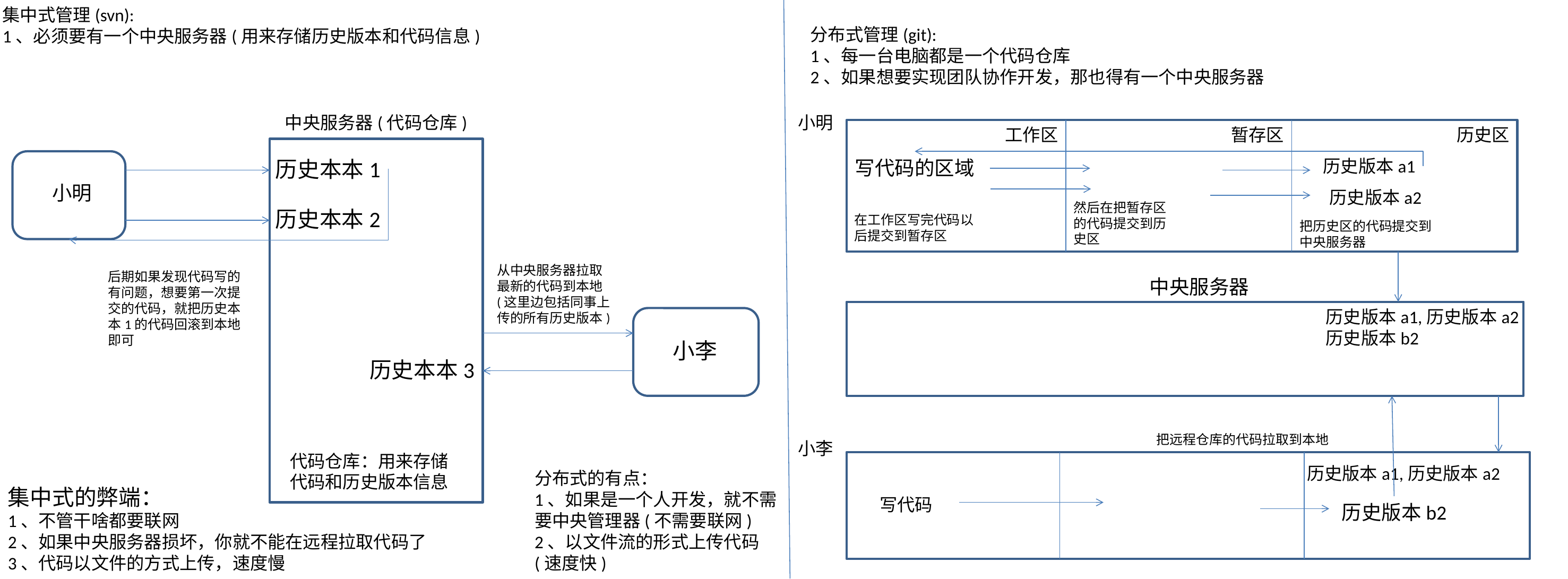

集中式管理(svn):
1、必须要有一个中央服务器(用来存储历史版本和代码信息)
分布式管理(git):
1、每一台电脑都是一个代码仓库
2、如果想要实现团队协作开发，那也得有一个中央服务器
中央服务器(代码仓库)
小明

工作区
暂存区
历史区

历史本本1
写代码的区域
历史版本a1
小明
历史版本a2
然后在把暂存区的代码提交到历史区
历史本本2
在工作区写完代码以后提交到暂存区
把历史区的代码提交到中央服务器
从中央服务器拉取最新的代码到本地(这里边包括同事上传的所有历史版本)
后期如果发现代码写的有问题，想要第一次提交的代码，就把历史本本1的代码回滚到本地即可
中央服务器

历史版本a1,历史版本a2
历史版本b2

小李
历史本本3
把远程仓库的代码拉取到本地
小李
代码仓库：用来存储代码和历史版本信息

历史版本a1,历史版本a2
分布式的有点：
1、如果是一个人开发，就不需要中央管理器(不需要联网)
2、以文件流的形式上传代码(速度快)
集中式的弊端：
1、不管干啥都要联网
2、如果中央服务器损坏，你就不能在远程拉取代码了
3、代码以文件的方式上传，速度慢
写代码
历史版本b2